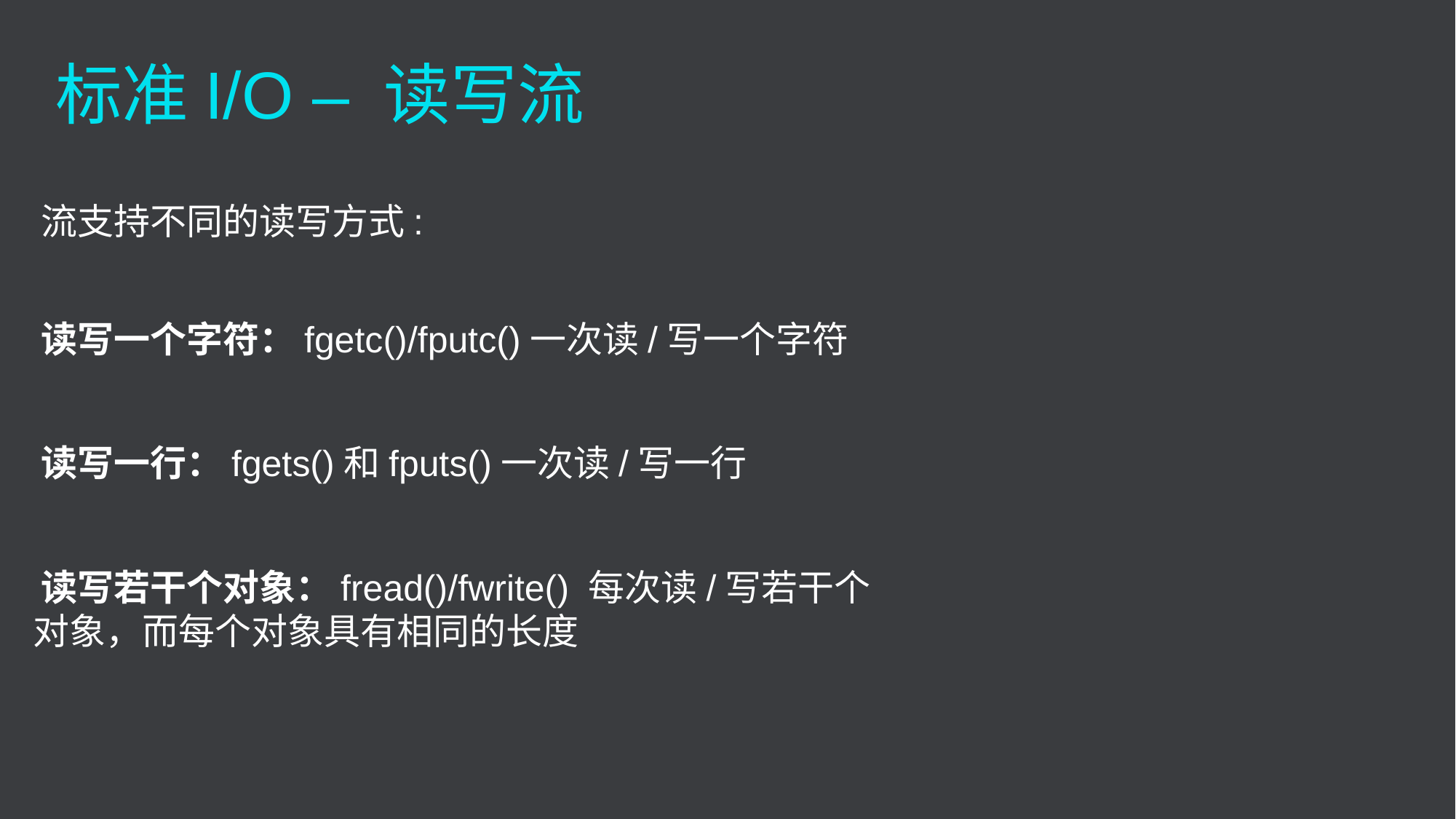

标准I/O – 读写流
 流支持不同的读写方式:

 读写一个字符：fgetc()/fputc()一次读/写一个字符

 读写一行：fgets()和fputs()一次读/写一行

 读写若干个对象：fread()/fwrite() 每次读/写若干个对象，而每个对象具有相同的长度